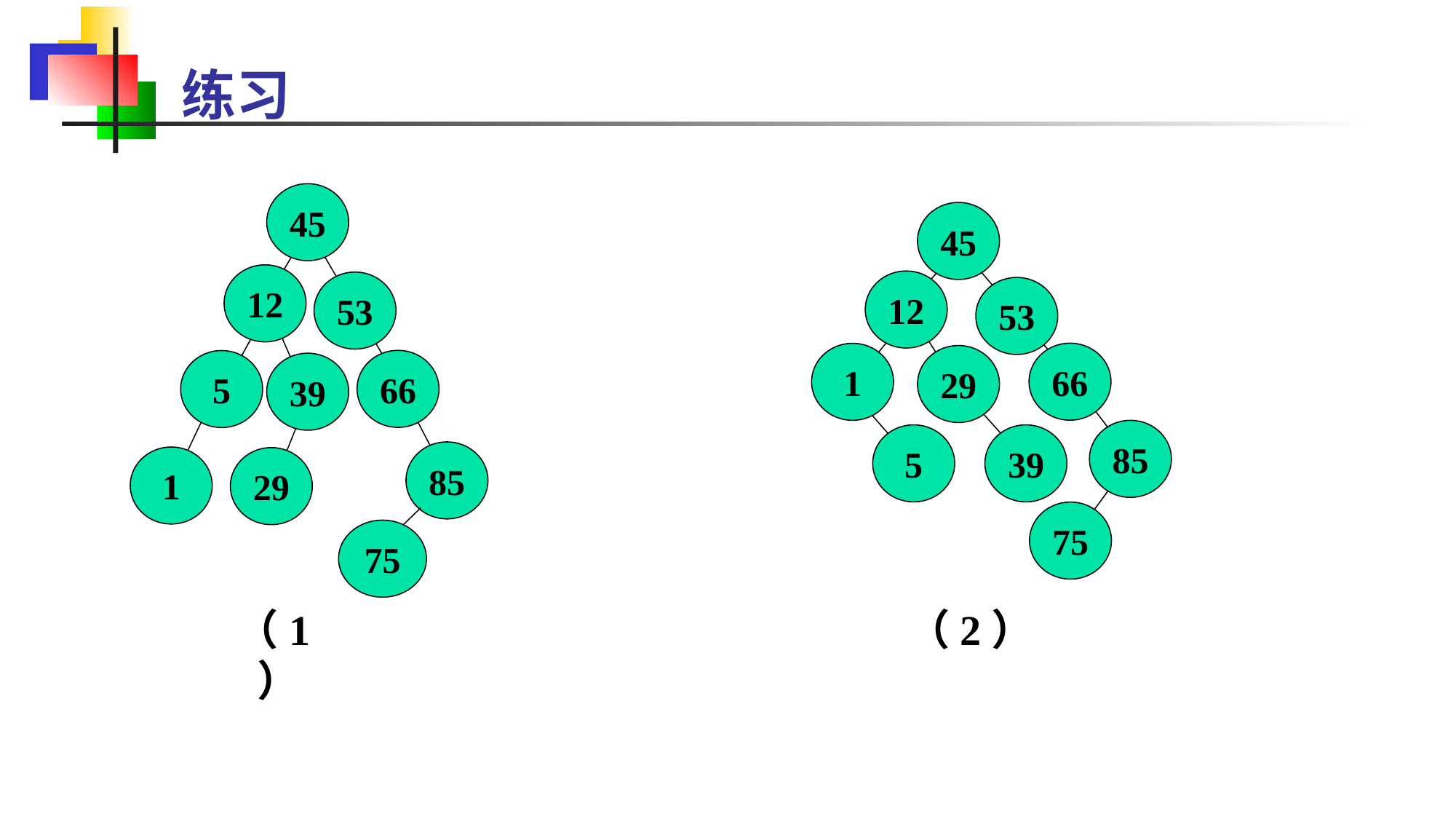

练习
45

53

12

39

 5

66

29

 1

85

75
（1）
45

53

12

29

 1

66

85
 5
39

75
（2）